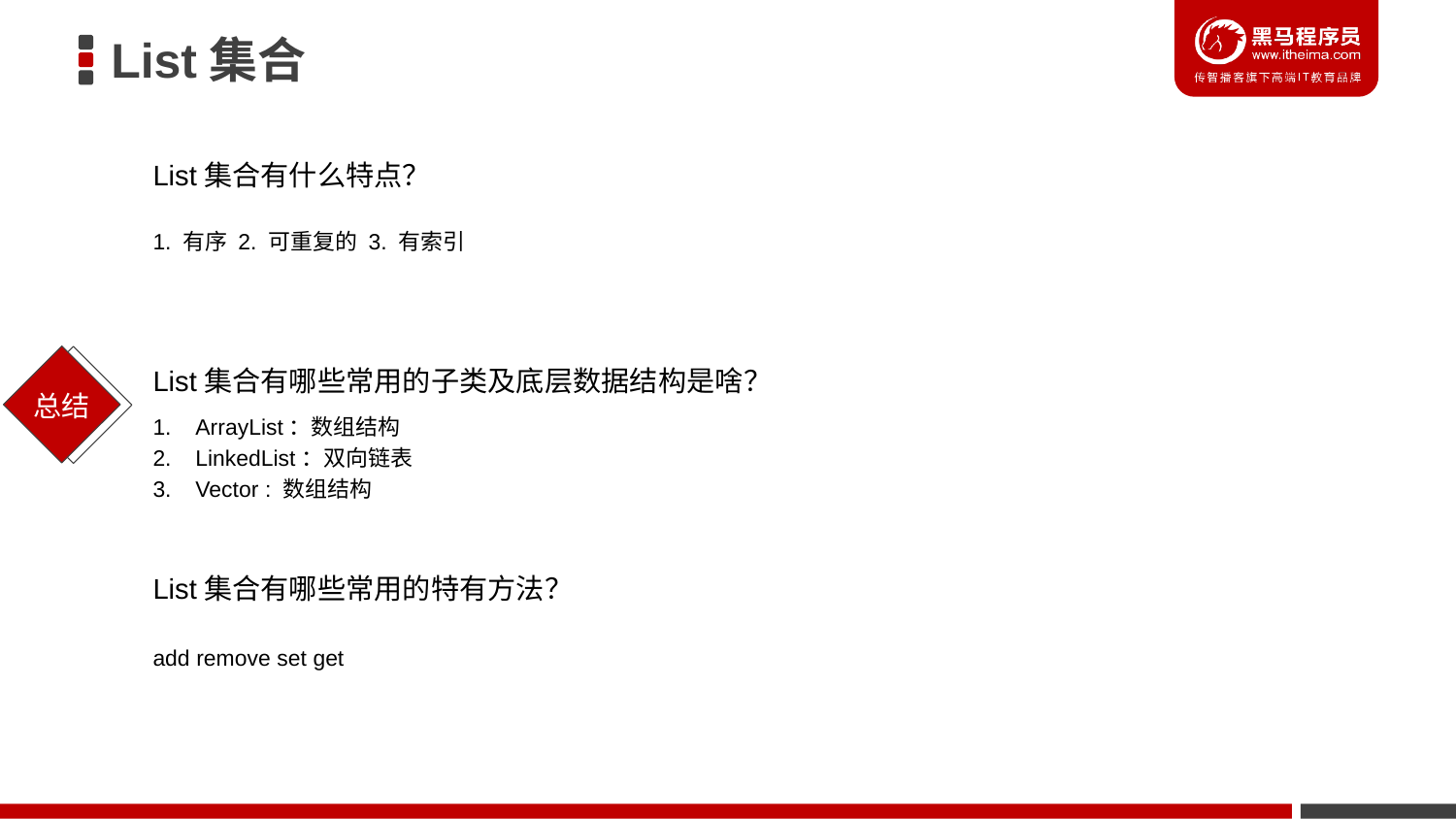

# List集合
List集合有什么特点？
1. 有序 2. 可重复的 3. 有索引
List集合有哪些常用的子类及底层数据结构是啥？
 ArrayList：数组结构
 LinkedList：双向链表
 Vector : 数组结构
List集合有哪些常用的特有方法？
add remove set get